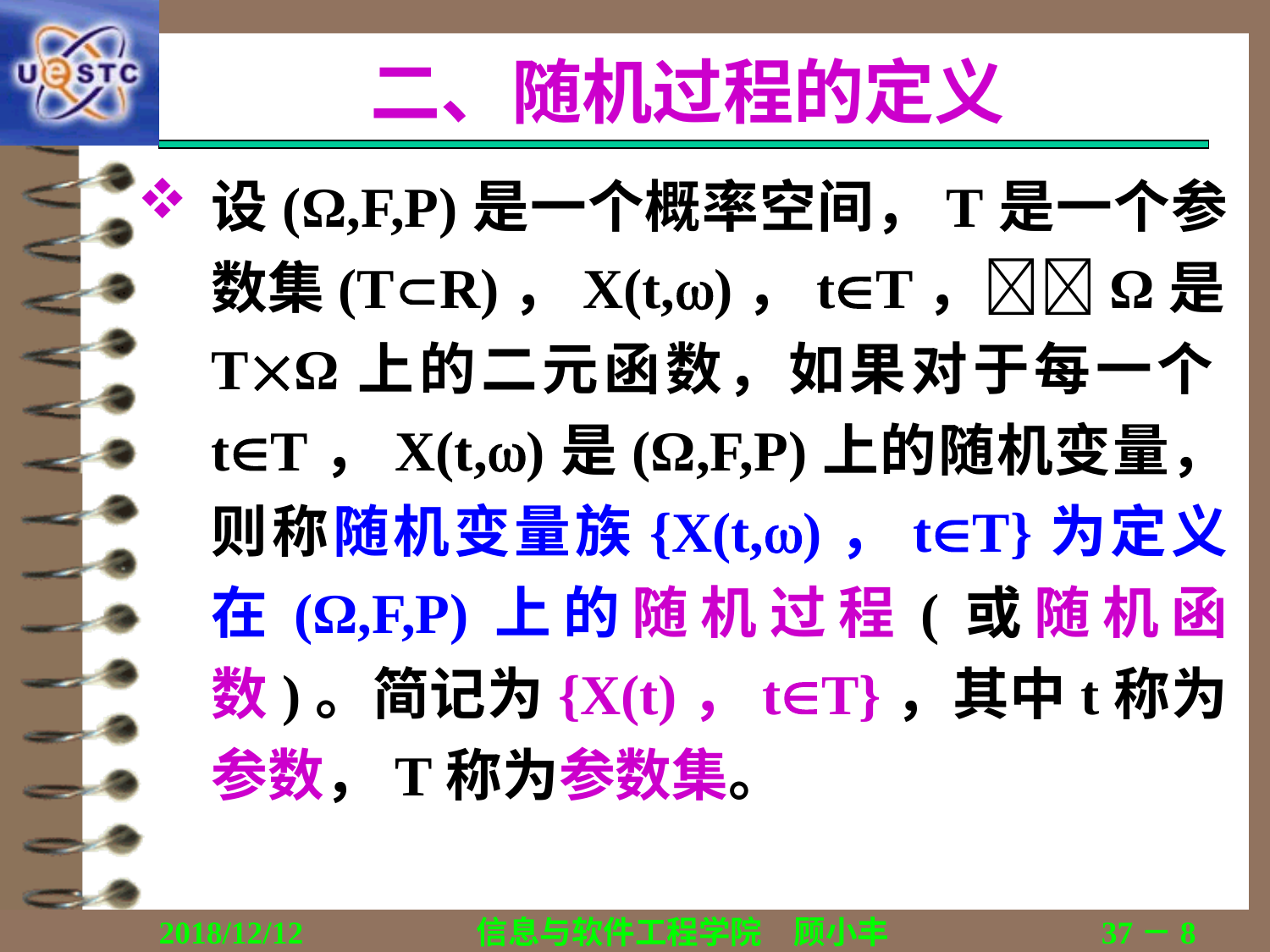

# 二、随机过程的定义
设(Ω,F,P)是一个概率空间，T是一个参数集(T⊂R)，X(t,ω)，t∈T，ω∈Ω是T×Ω上的二元函数，如果对于每一个t∈T，X(t,ω)是(Ω,F,P)上的随机变量，则称随机变量族{X(t,ω)，t∈T}为定义在(Ω,F,P)上的随机过程(或随机函数)。简记为{X(t)，t∈T}，其中t称为参数，T称为参数集。
2018/12/12
信息与软件工程学院　顾小丰
37－8